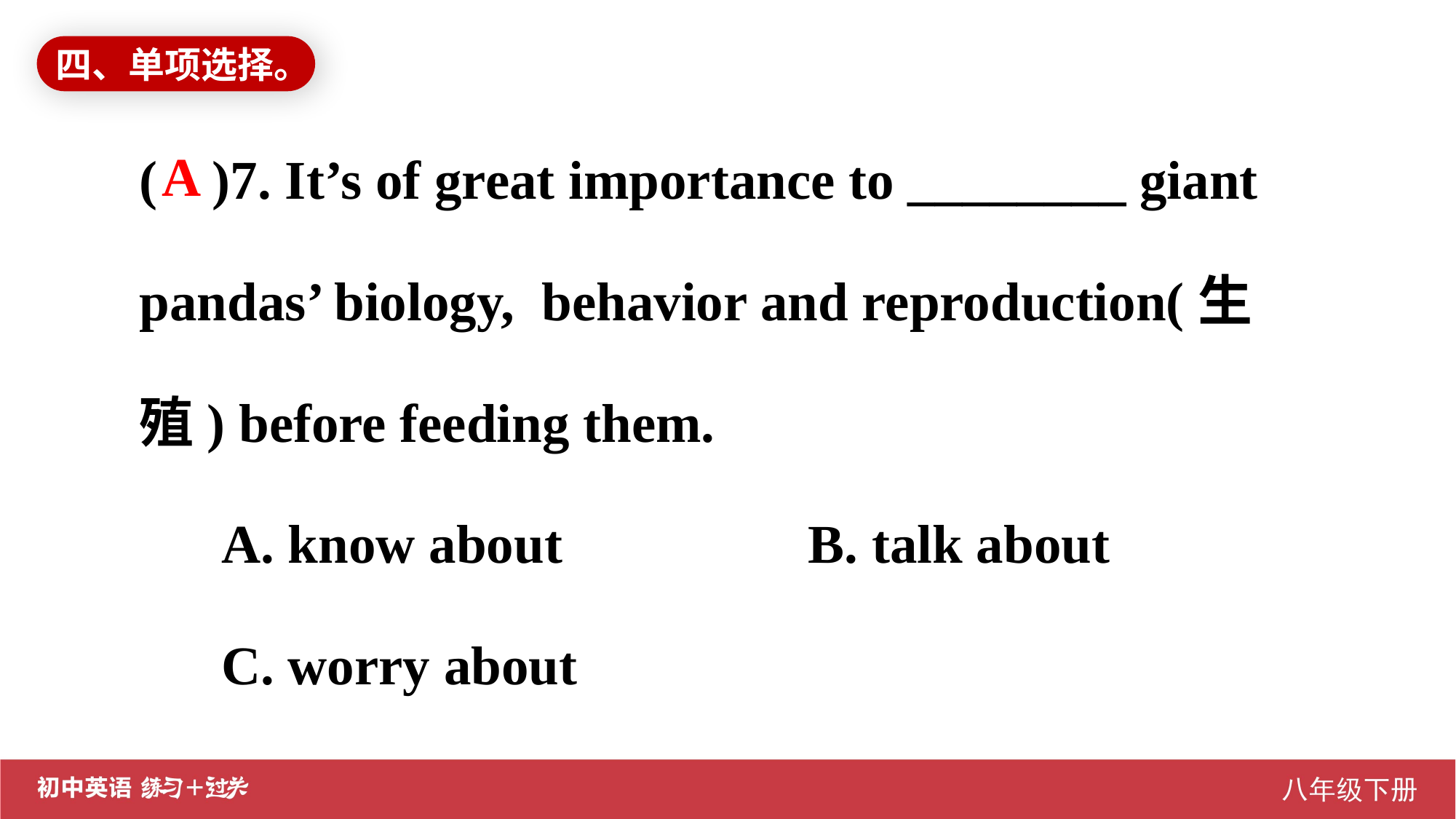

四、单项选择。
(    )7. It’s of great importance to ________ giant pandas’ biology,  behavior and reproduction(生殖) before feeding them.
      A. know about                  B. talk about
      C. worry about
A